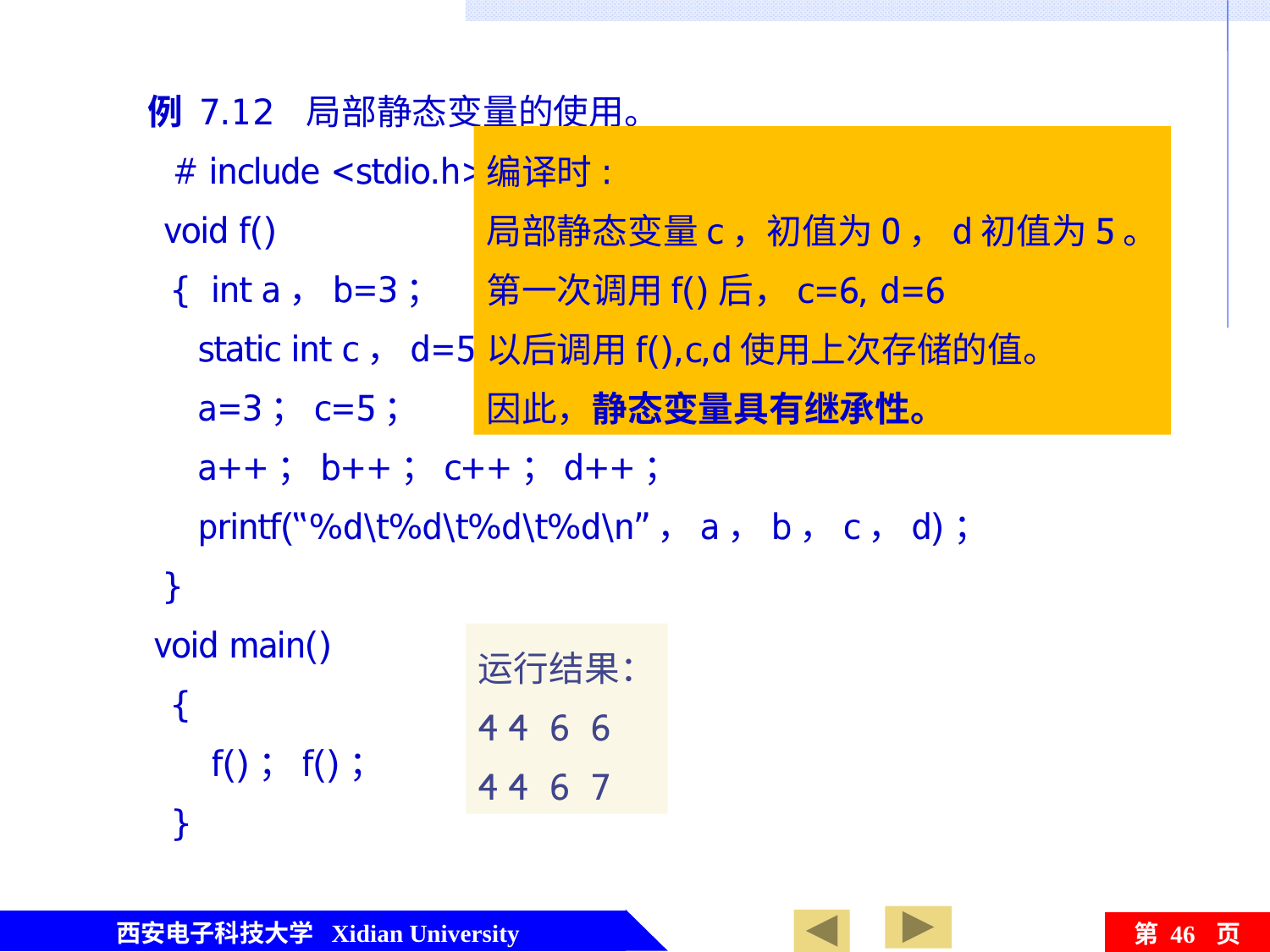

例 7.12  局部静态变量的使用。
 　　# include <stdio.h>
　　 void f()
 　　{  int a，b=3；
           static int c，d=5；
           a=3；c=5；
           a++；b++；c++；d++；
           printf(“%d\t%d\t%d\t%d\n”，a，b，c，d)；
　　 }
       void main()
 　　{
  　　    f()；f()；
 　　}
编译时:
局部静态变量c，初值为0，d初值为5。
第一次调用f()后，c=6, d=6
以后调用f(),c,d使用上次存储的值。
因此，静态变量具有继承性。
运行结果：
4 4  6  6
4 4  6  7